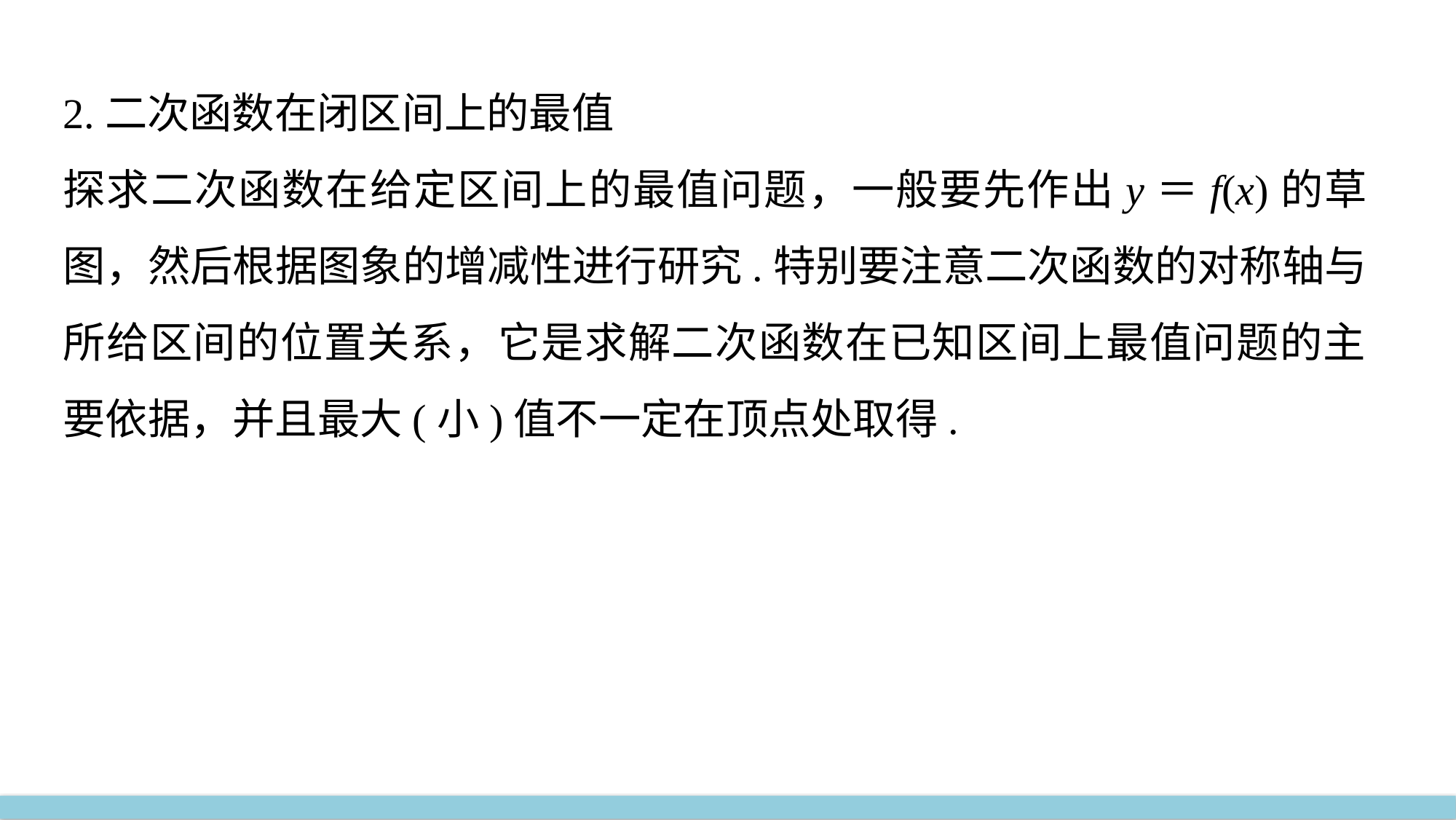

2.二次函数在闭区间上的最值
探求二次函数在给定区间上的最值问题，一般要先作出y＝f(x)的草图，然后根据图象的增减性进行研究.特别要注意二次函数的对称轴与所给区间的位置关系，它是求解二次函数在已知区间上最值问题的主要依据，并且最大(小)值不一定在顶点处取得.